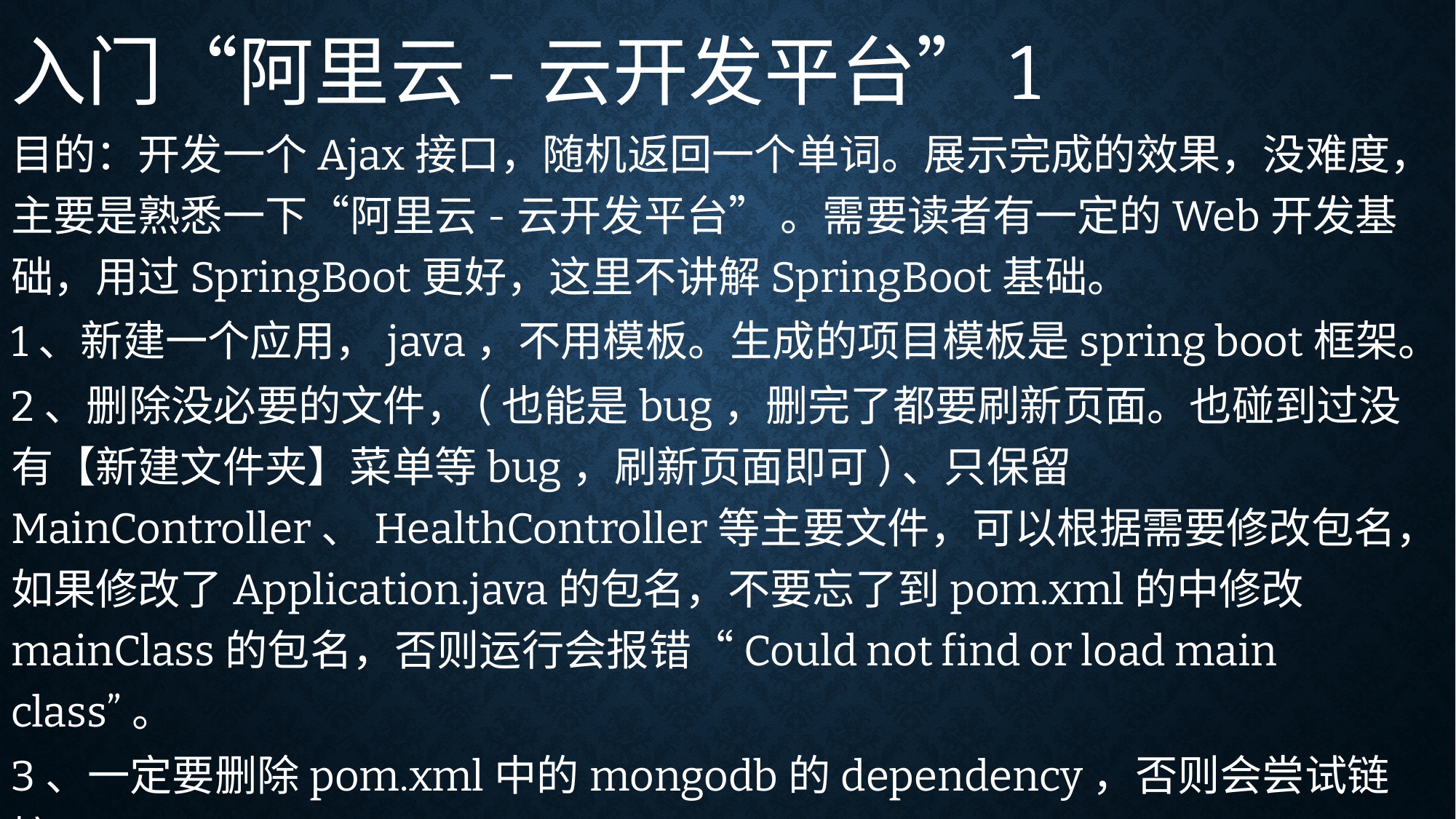

入门“阿里云-云开发平台”1
目的：开发一个Ajax接口，随机返回一个单词。展示完成的效果，没难度，主要是熟悉一下“阿里云-云开发平台” 。需要读者有一定的Web开发基础，用过SpringBoot更好，这里不讲解SpringBoot基础。
1、新建一个应用，java，不用模板。生成的项目模板是spring boot框架。
2、删除没必要的文件，(也能是bug，删完了都要刷新页面。也碰到过没有【新建文件夹】菜单等bug，刷新页面即可)、只保留MainController、HealthController等主要文件，可以根据需要修改包名，如果修改了Application.java的包名，不要忘了到pom.xml的中修改mainClass的包名，否则运行会报错“Could not find or load main class”。
3、一定要删除pom.xml中的mongodb的dependency，否则会尝试链接mongodb。